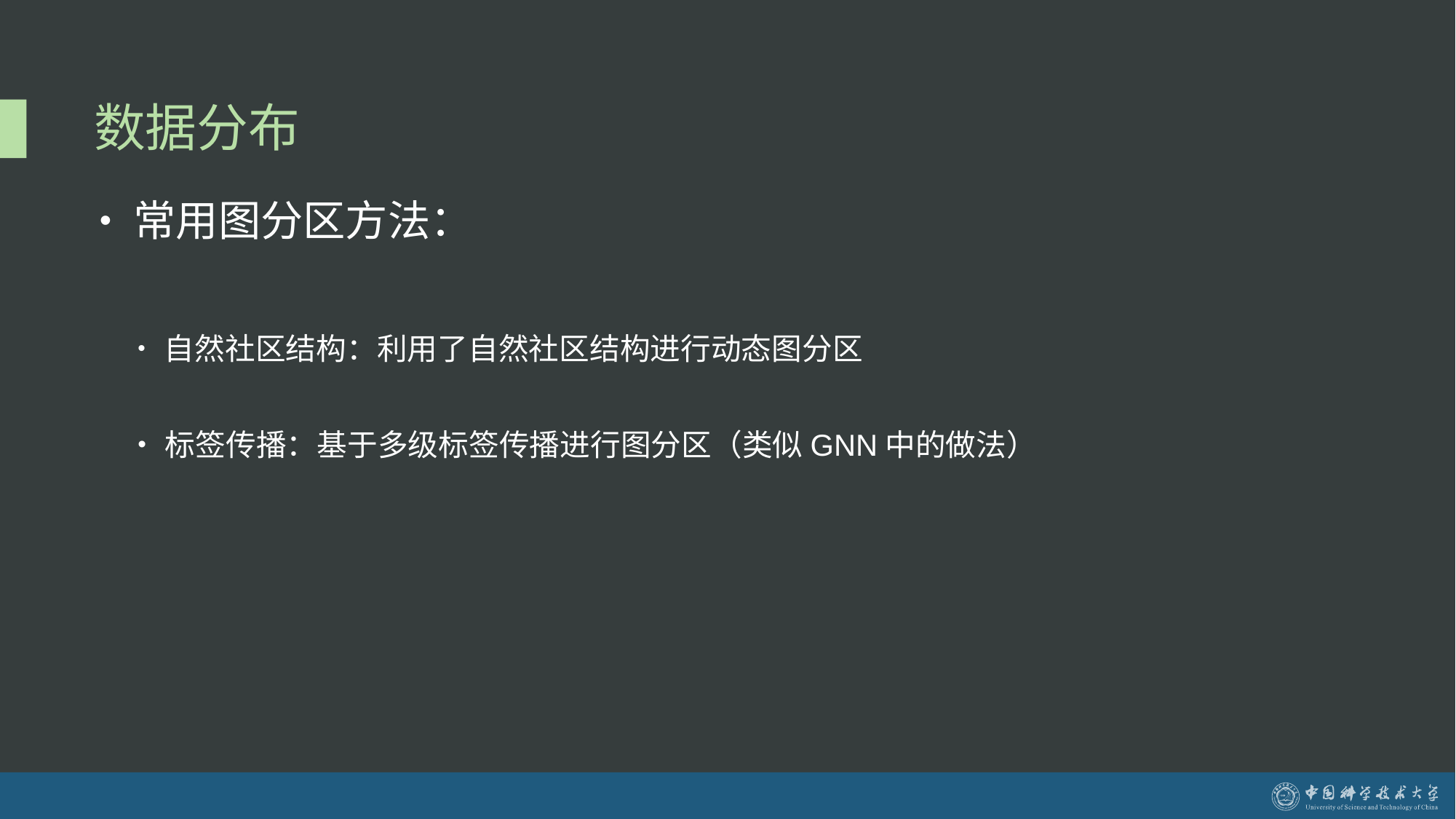

数据分布
常用图分区方法：

  自然社区结构：利用了自然社区结构进行动态图分区

标签传播：基于多级标签传播进行图分区（类似GNN中的做法）